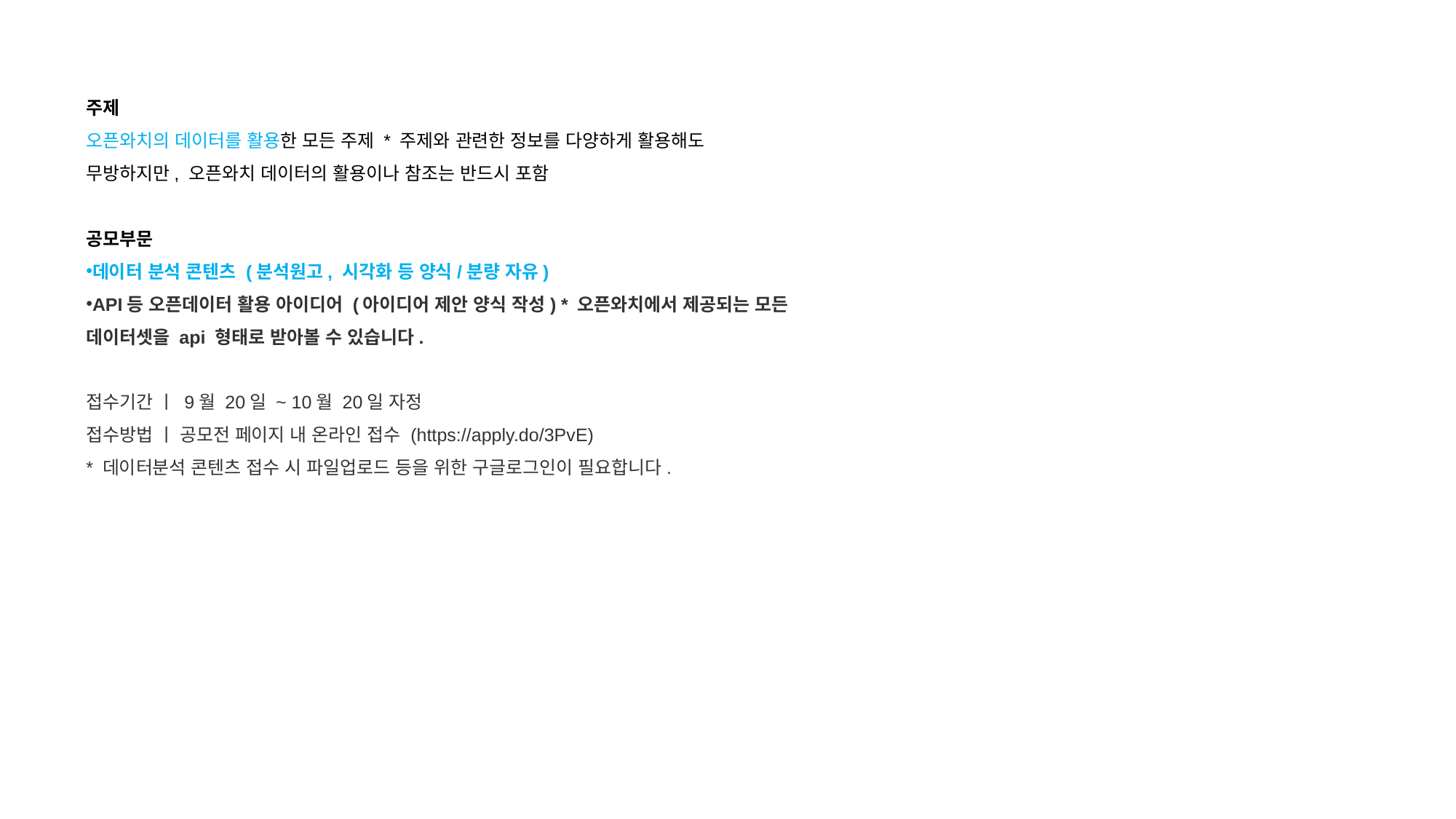

주제
오픈와치의 데이터를 활용한 모든 주제 * 주제와 관련한 정보를 다양하게 활용해도 무방하지만, 오픈와치 데이터의 활용이나 참조는 반드시 포함
공모부문
데이터 분석 콘텐츠 (분석원고, 시각화 등 양식/분량 자유)
API등 오픈데이터 활용 아이디어 (아이디어 제안 양식 작성) * 오픈와치에서 제공되는 모든 데이터셋을 api 형태로 받아볼 수 있습니다.

접수기간 ㅣ 9월 20일 ~ 10월 20일 자정
접수방법 ㅣ 공모전 페이지 내 온라인 접수 (https://apply.do/3PvE)
* 데이터분석 콘텐츠 접수 시 파일업로드 등을 위한 구글로그인이 필요합니다.